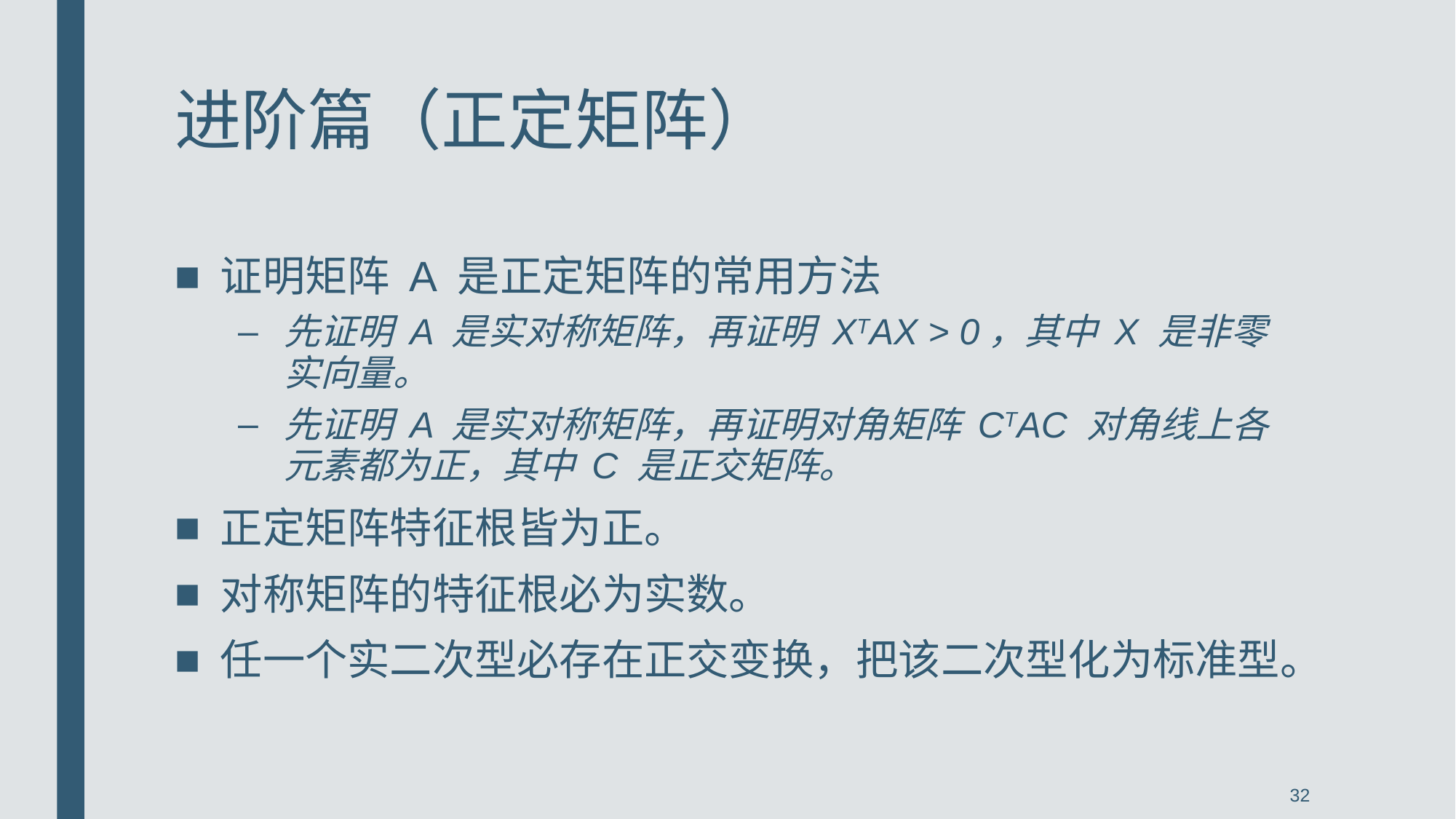

# 进阶篇（正定矩阵）
证明矩阵 A 是正定矩阵的常用方法
先证明 A 是实对称矩阵，再证明 XTAX > 0，其中 X 是非零实向量。
先证明 A 是实对称矩阵，再证明对角矩阵 CTAC 对角线上各元素都为正，其中 C 是正交矩阵。
正定矩阵特征根皆为正。
对称矩阵的特征根必为实数。
任一个实二次型必存在正交变换，把该二次型化为标准型。
32